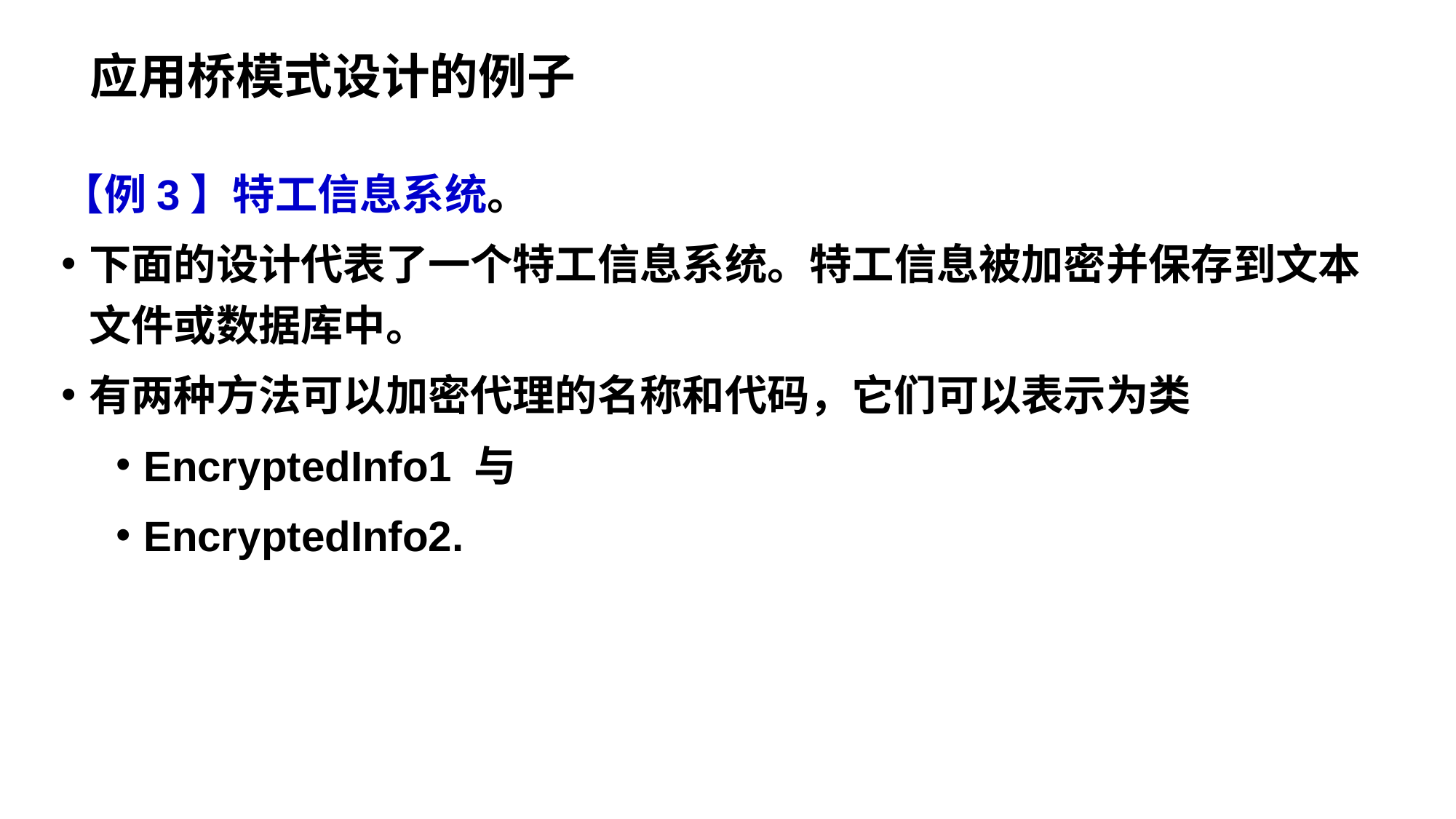

# 应用桥模式设计的例子
【例3】特工信息系统。
下面的设计代表了一个特工信息系统。特工信息被加密并保存到文本文件或数据库中。
有两种方法可以加密代理的名称和代码，它们可以表示为类
EncryptedInfo1 与
EncryptedInfo2.